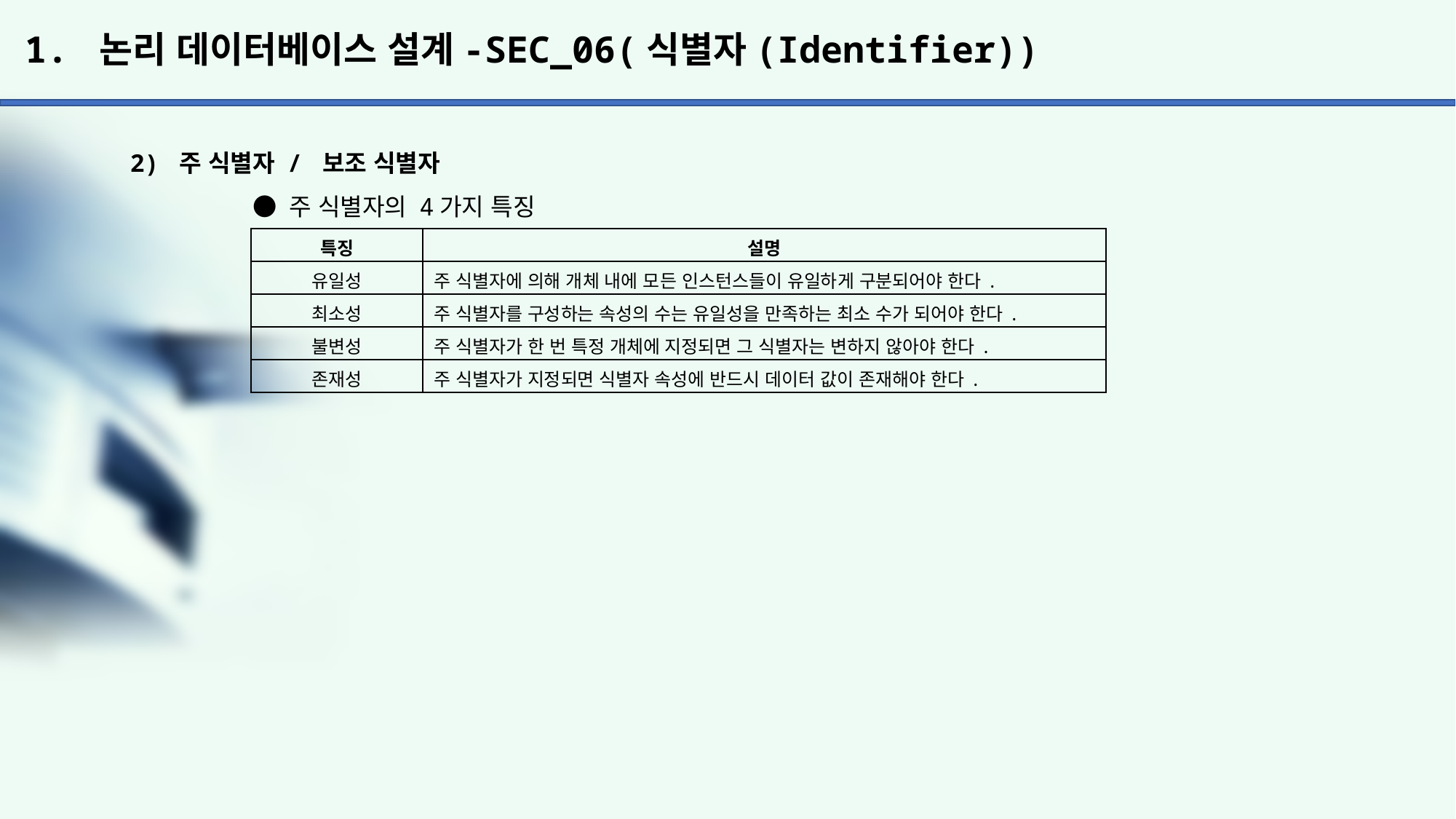

# 1. 논리 데이터베이스 설계-SEC_06(식별자(Identifier))
2) 주 식별자 / 보조 식별자
	  ● 주 식별자의 4가지 특징

| 특징 | 설명 |
| --- | --- |
| 유일성 | 주 식별자에 의해 개체 내에 모든 인스턴스들이 유일하게 구분되어야 한다. |
| 최소성 | 주 식별자를 구성하는 속성의 수는 유일성을 만족하는 최소 수가 되어야 한다. |
| 불변성 | 주 식별자가 한 번 특정 개체에 지정되면 그 식별자는 변하지 않아야 한다. |
| 존재성 | 주 식별자가 지정되면 식별자 속성에 반드시 데이터 값이 존재해야 한다. |